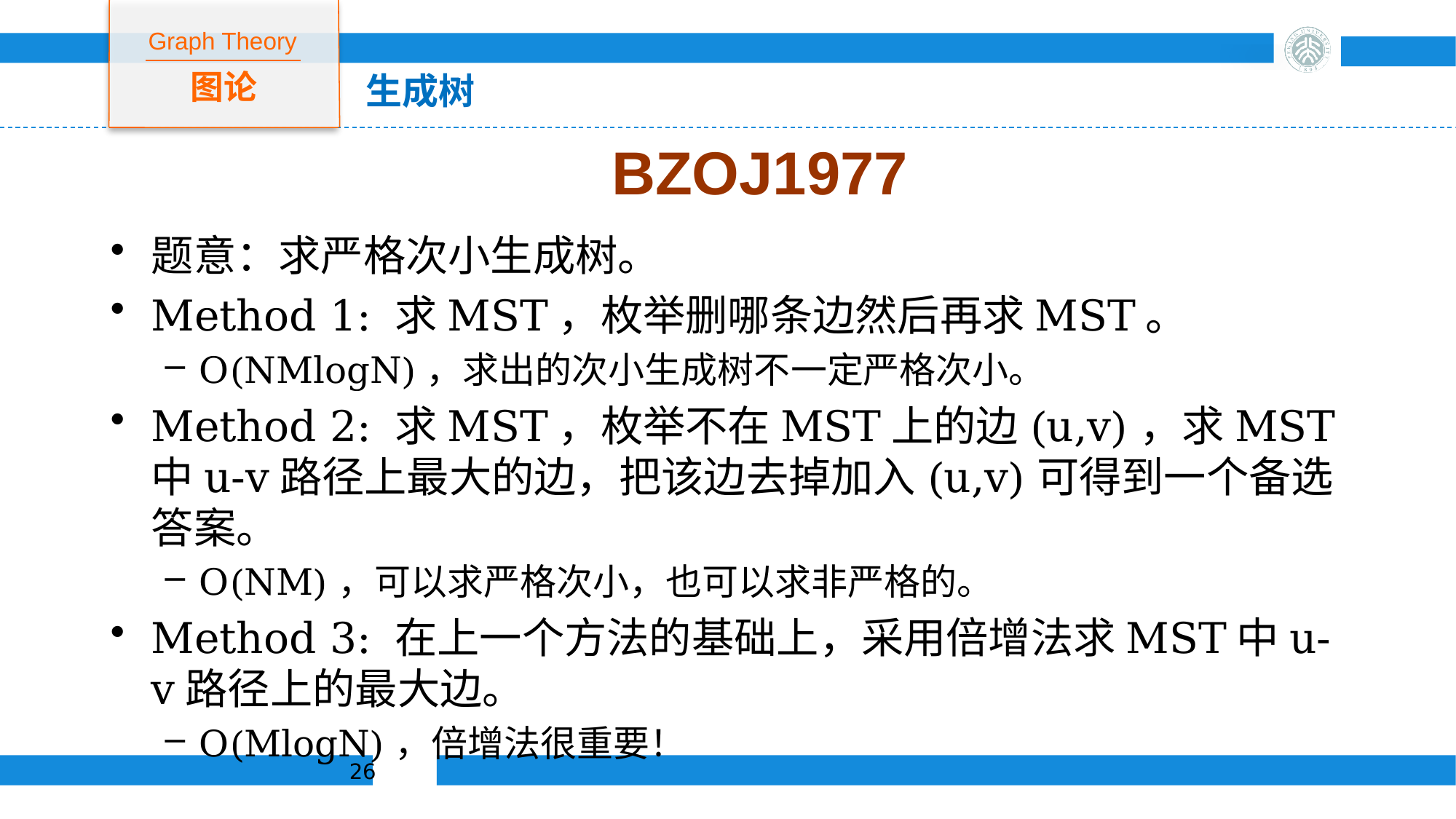

Graph Theory
图论
生成树
# BZOJ1977
题意：求严格次小生成树。
Method 1: 求MST，枚举删哪条边然后再求MST。
O(NMlogN)，求出的次小生成树不一定严格次小。
Method 2: 求MST，枚举不在MST上的边(u,v)，求MST中u-v路径上最大的边，把该边去掉加入(u,v)可得到一个备选答案。
O(NM)，可以求严格次小，也可以求非严格的。
Method 3: 在上一个方法的基础上，采用倍增法求MST中u-v路径上的最大边。
O(MlogN)，倍增法很重要！